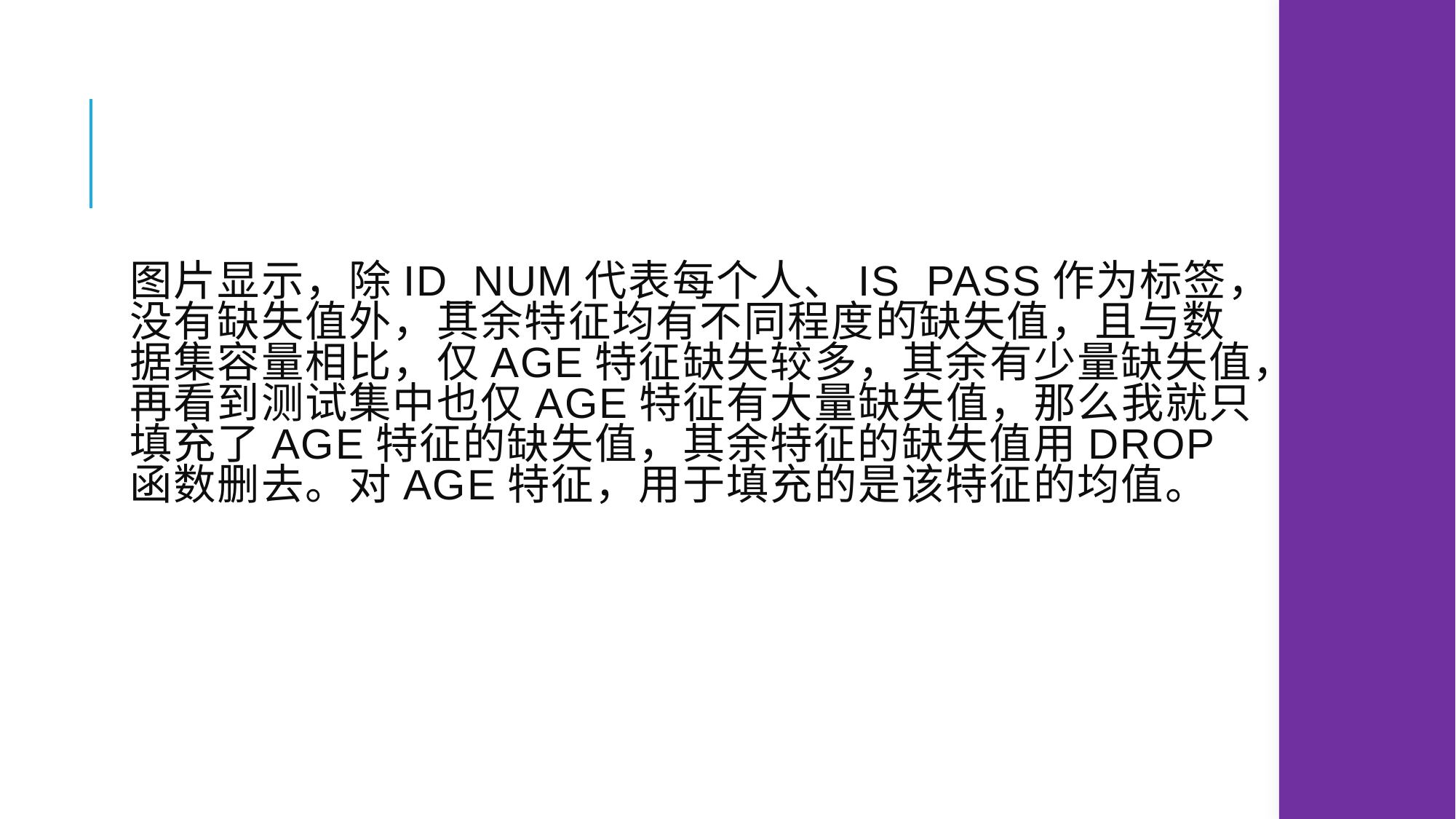

# 图片显示，除id_num代表每个人、is_pass作为标签，没有缺失值外，其余特征均有不同程度的缺失值，且与数据集容量相比，仅age特征缺失较多，其余有少量缺失值，再看到测试集中也仅age特征有大量缺失值，那么我就只填充了age特征的缺失值，其余特征的缺失值用drop函数删去。对age特征，用于填充的是该特征的均值。